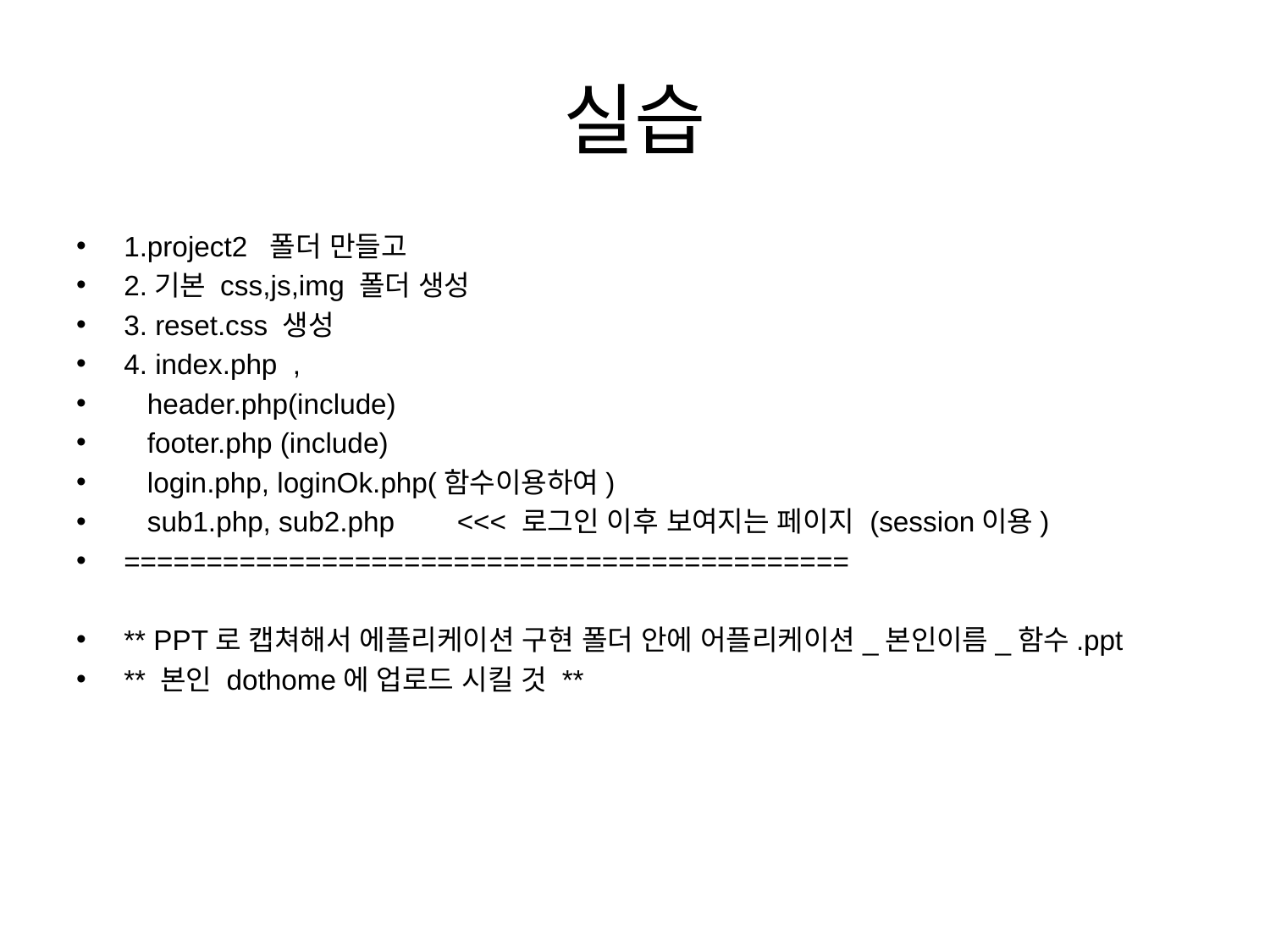

# 실습
1.project2  폴더 만들고
2.기본 css,js,img 폴더 생성
3. reset.css 생성
4. index.php  ,
   header.php(include)
   footer.php (include)
   login.php, loginOk.php(함수이용하여)
   sub1.php, sub2.php        <<< 로그인 이후 보여지는 페이지 (session이용)
============================================

** PPT로 캡쳐해서 에플리케이션 구현 폴더 안에 어플리케이션_본인이름_함수.ppt
** 본인 dothome에 업로드 시킬 것 **